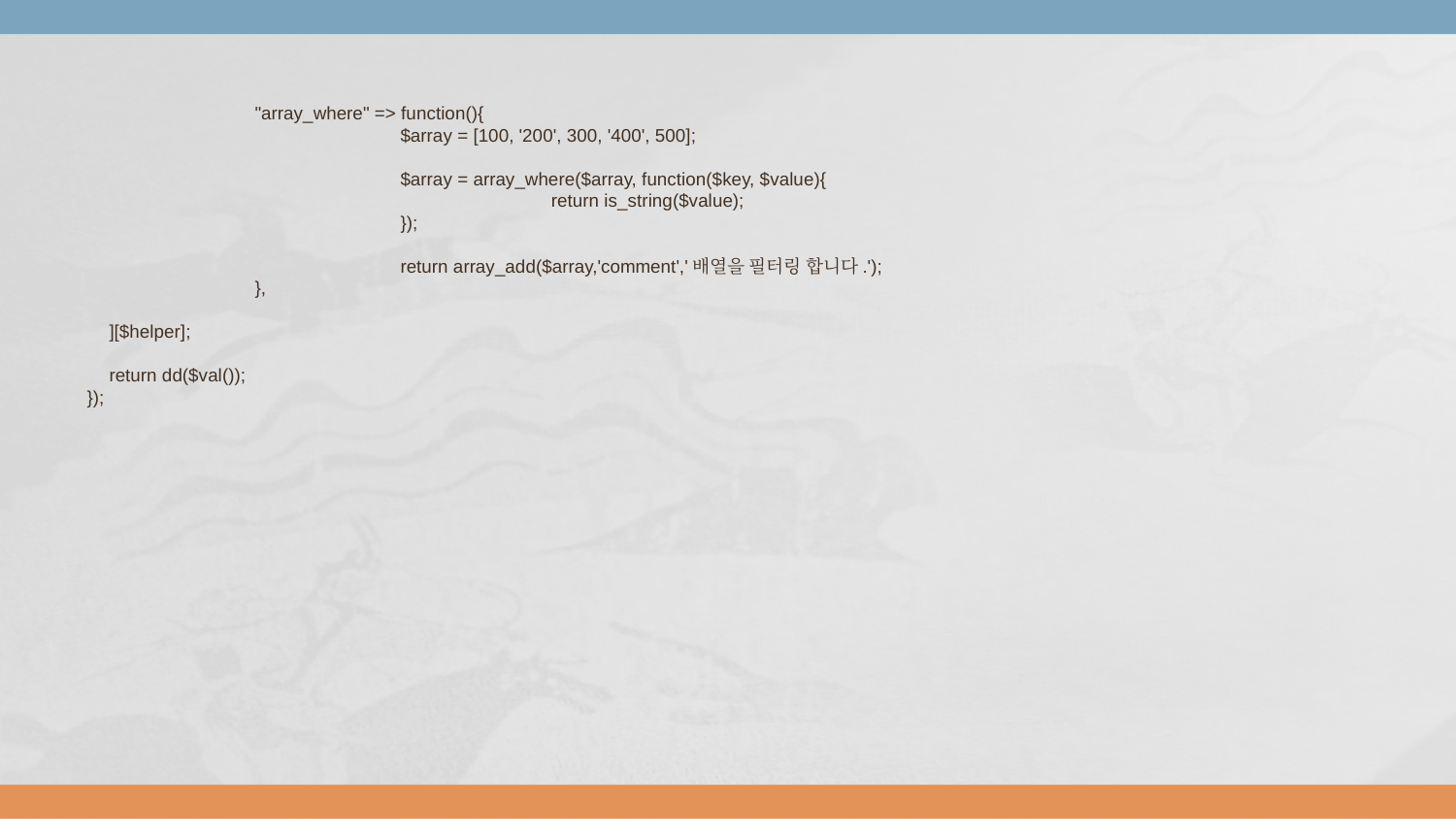

"array_where" => function(){
			$array = [100, '200', 300, '400', 500];

			$array = array_where($array, function($key, $value){
				 return is_string($value);
			});

			return array_add($array,'comment','배열을 필터링 합니다.');
		},

	][$helper];

	return dd($val());
});